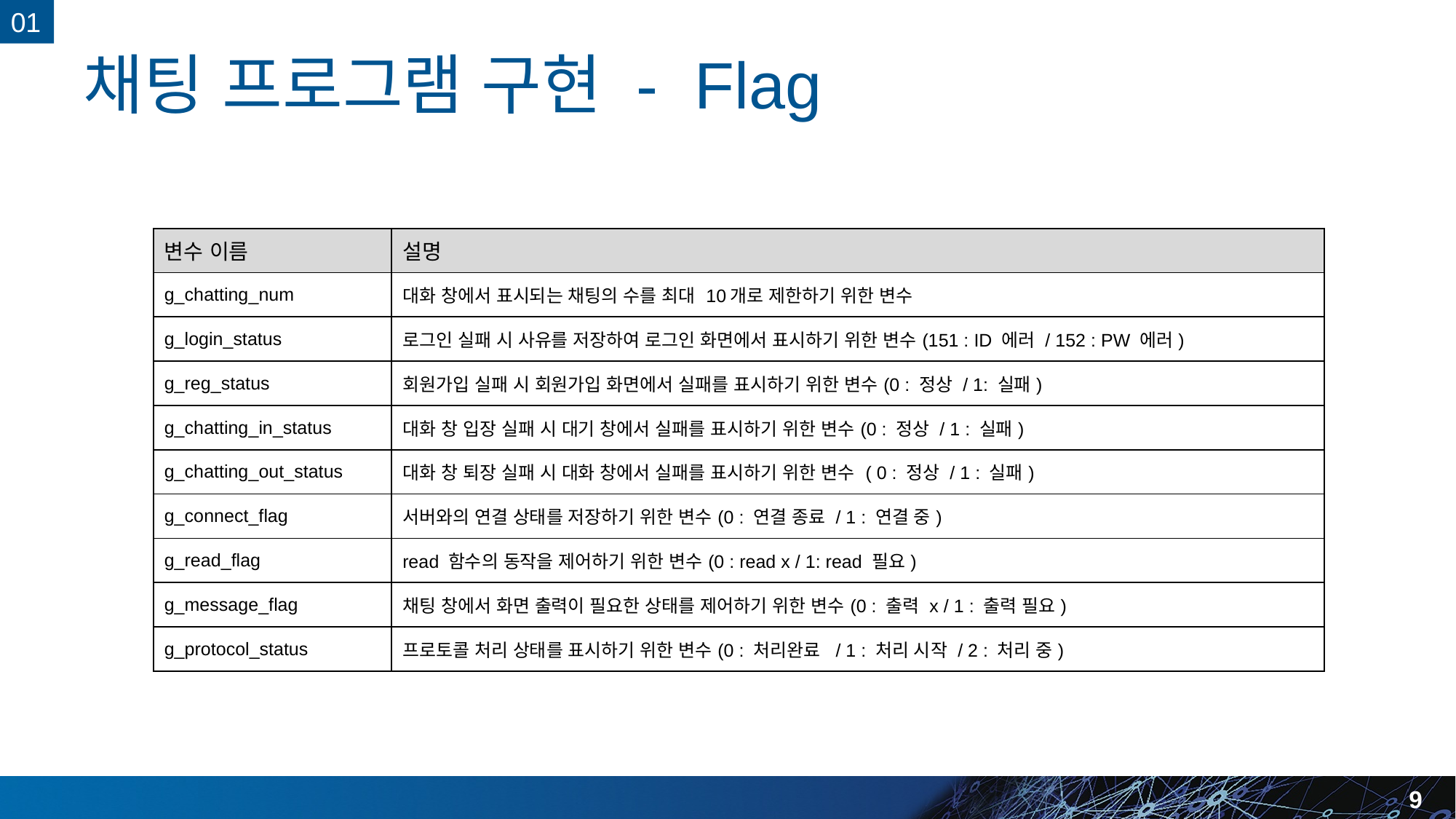

01
# 채팅 프로그램 구현 -  Flag
| 변수 이름 | 설명 |
| --- | --- |
| g\_chatting\_num | 대화 창에서 표시되는 채팅의 수를 최대 10개로 제한하기 위한 변수 |
| g\_login\_status | 로그인 실패 시 사유를 저장하여 로그인 화면에서 표시하기 위한 변수(151 : ID 에러 / 152 : PW 에러) |
| g\_reg\_status | 회원가입 실패 시 회원가입 화면에서 실패를 표시하기 위한 변수(0 : 정상 / 1: 실패) |
| g\_chatting\_in\_status | 대화 창 입장 실패 시 대기 창에서 실패를 표시하기 위한 변수(0 : 정상 / 1 : 실패) |
| g\_chatting\_out\_status | 대화 창 퇴장 실패 시 대화 창에서 실패를 표시하기 위한 변수 ( 0 : 정상 / 1 : 실패) |
| g\_connect\_flag | 서버와의 연결 상태를 저장하기 위한 변수(0 : 연결 종료 / 1 : 연결 중) |
| g\_read\_flag | read 함수의 동작을 제어하기 위한 변수(0 : read x / 1: read 필요) |
| g\_message\_flag | 채팅 창에서 화면 출력이 필요한 상태를 제어하기 위한 변수(0 : 출력 x / 1 : 출력 필요) |
| g\_protocol\_status | 프로토콜 처리 상태를 표시하기 위한 변수(0 : 처리완료 / 1 : 처리 시작 / 2 : 처리 중) |
9